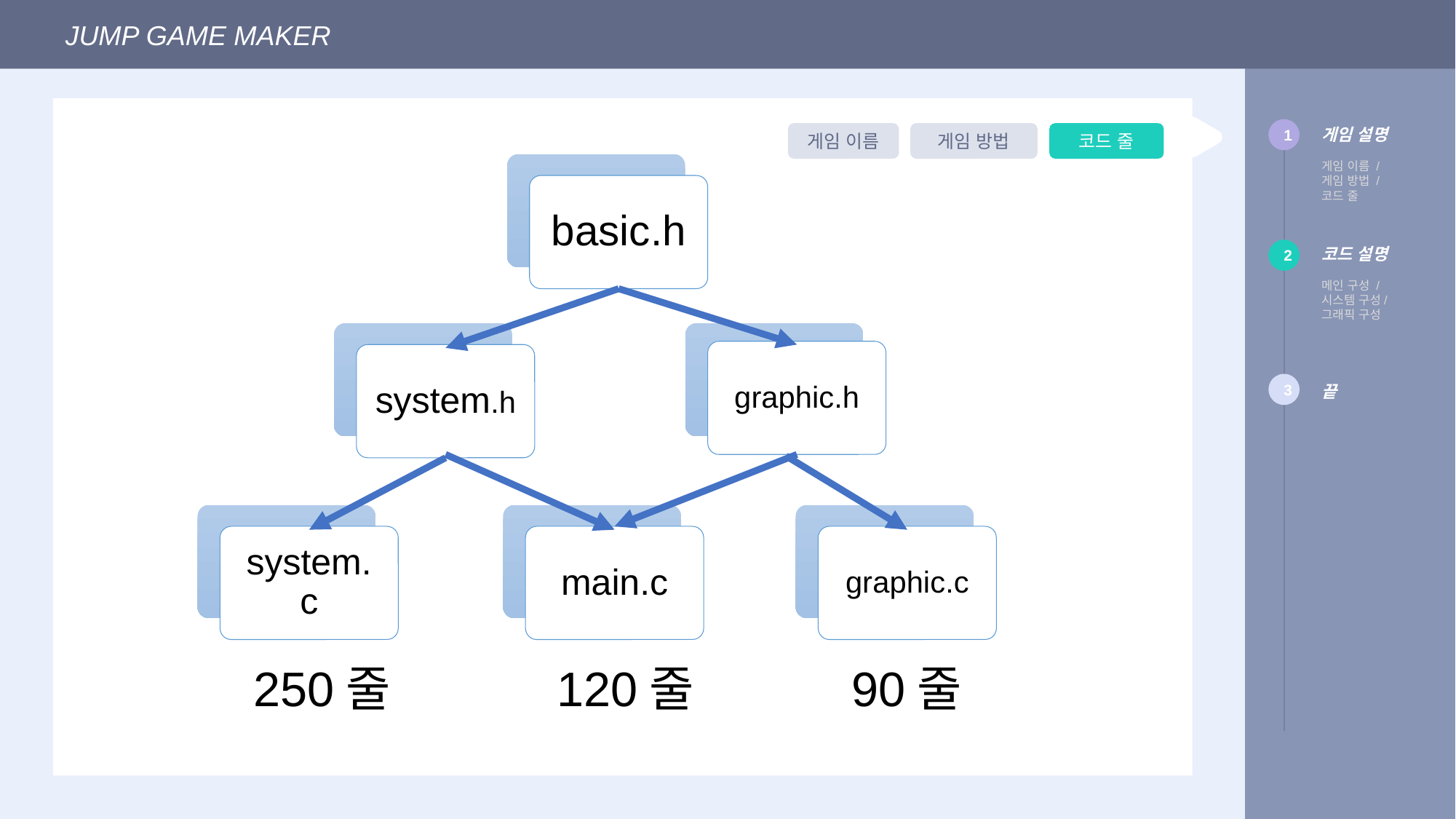

JUMP GAME MAKER

1
게임 설명

게임 이름 /
게임 방법 /
코드 줄
게임 이름
게임 방법
코드 줄

basic.h
코드 설명

메인 구성 /
시스템 구성/
그래픽 구성
2

graphic.h

system.h
3
끝

system.c

main.c

graphic.c
250줄
120줄
90줄